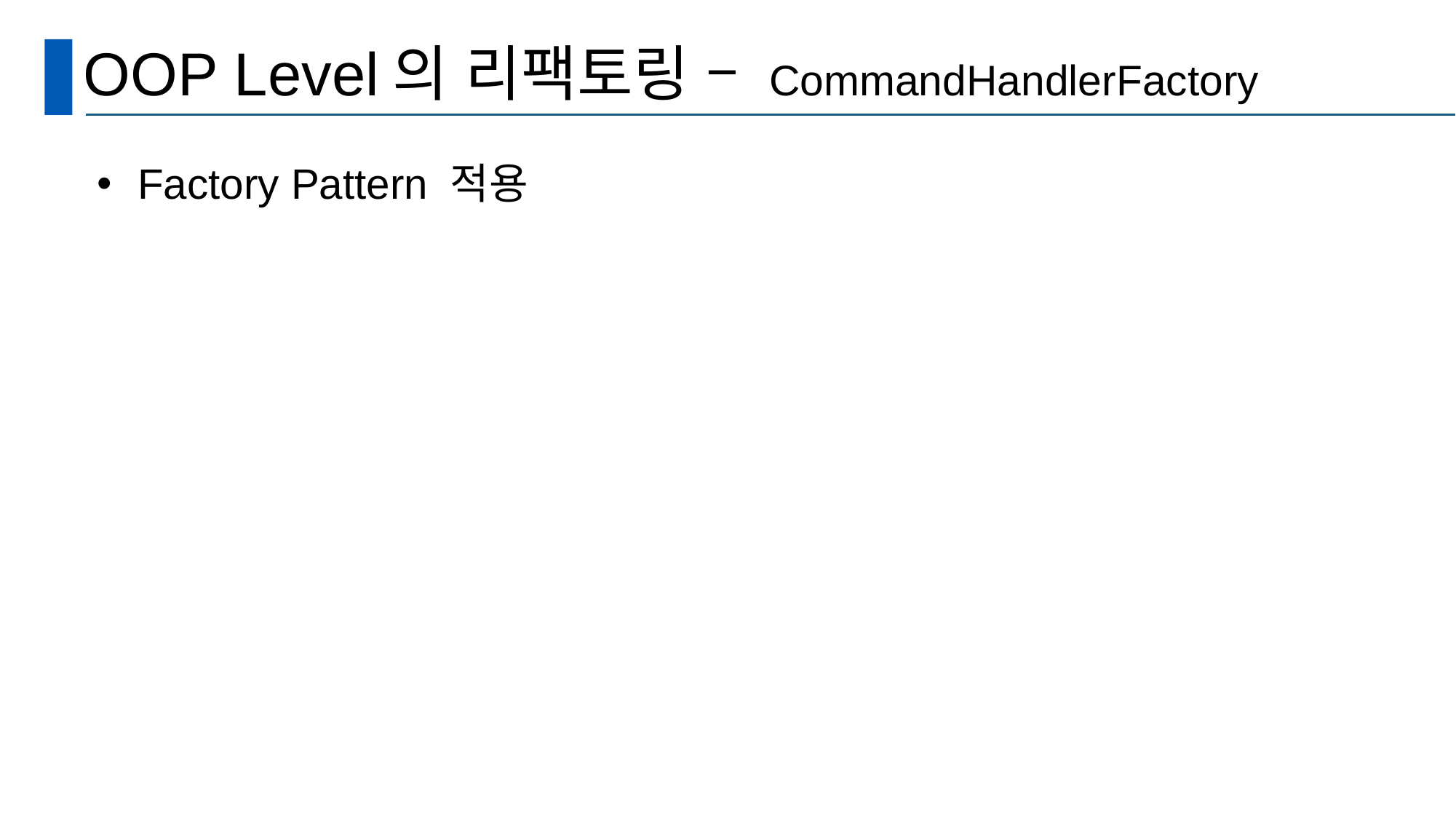

# OOP Level의 리팩토링 – CommandHandlerFactory
Factory Pattern 적용